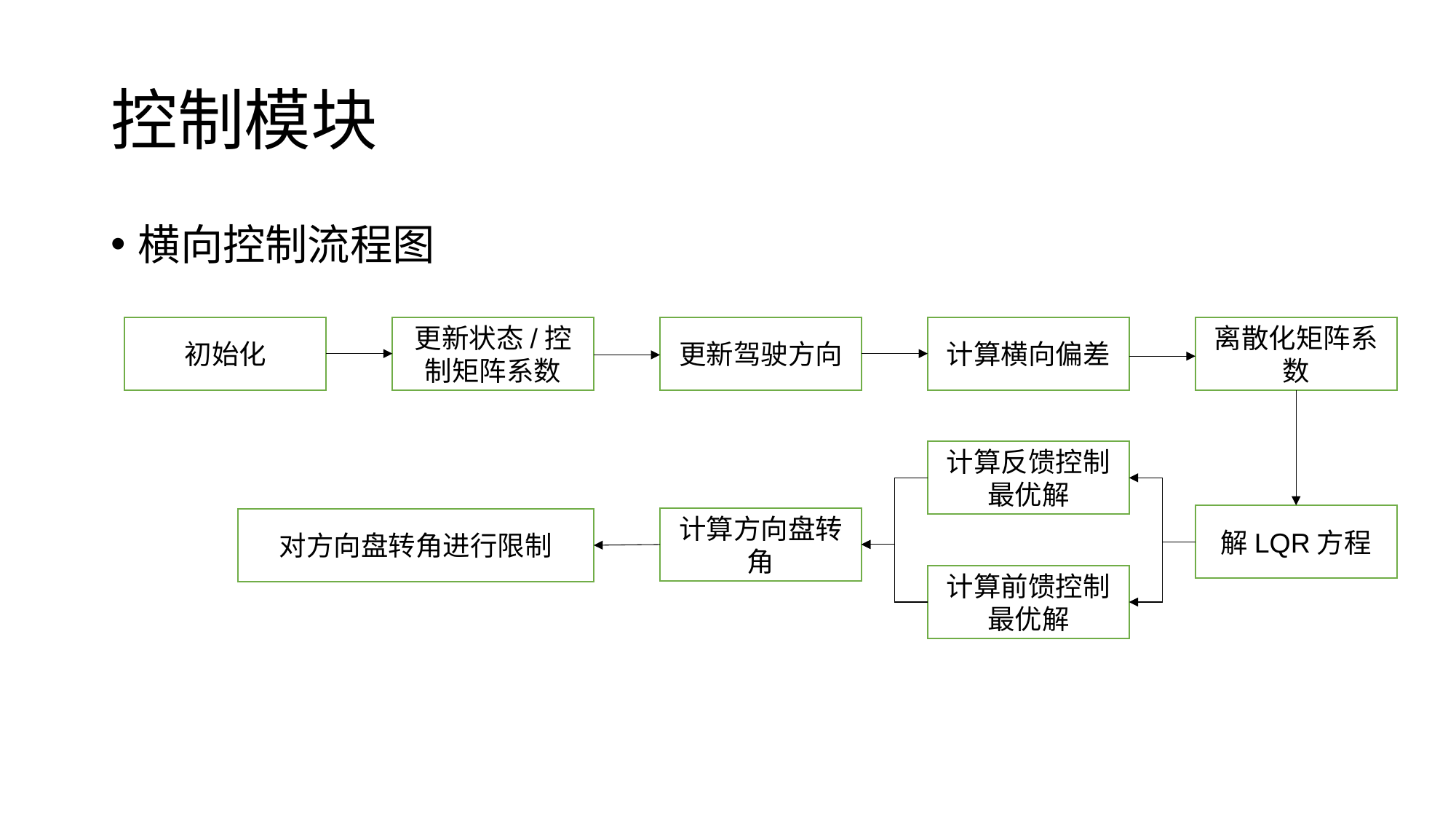

# 控制模块
横向控制流程图
初始化
更新状态/控制矩阵系数
更新驾驶方向
计算横向偏差
离散化矩阵系数
计算反馈控制最优解
解LQR方程
计算方向盘转角
对方向盘转角进行限制
计算前馈控制最优解